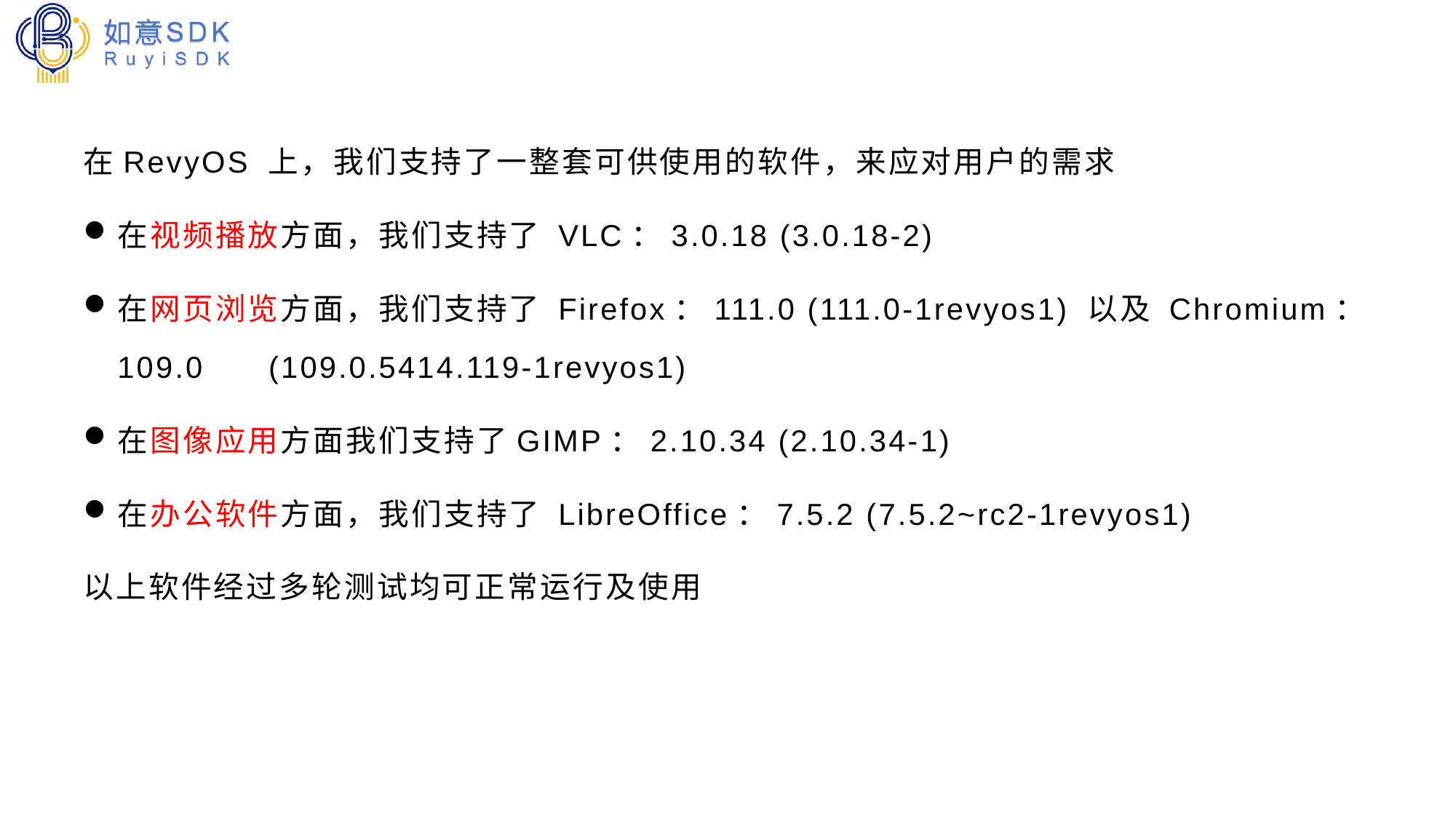

软件适配
在RevyOS 上，我们支持了一整套可供使用的软件，来应对用户的需求
在视频播放方面，我们支持了 VLC：3.0.18 (3.0.18-2)
在网页浏览方面，我们支持了 Firefox：111.0 (111.0-1revyos1) 以及 Chromium：109.0      (109.0.5414.119-1revyos1)
在图像应用方面我们支持了GIMP：2.10.34 (2.10.34-1)
在办公软件方面，我们支持了 LibreOffice：7.5.2 (7.5.2~rc2-1revyos1)
以上软件经过多轮测试均可正常运行及使用